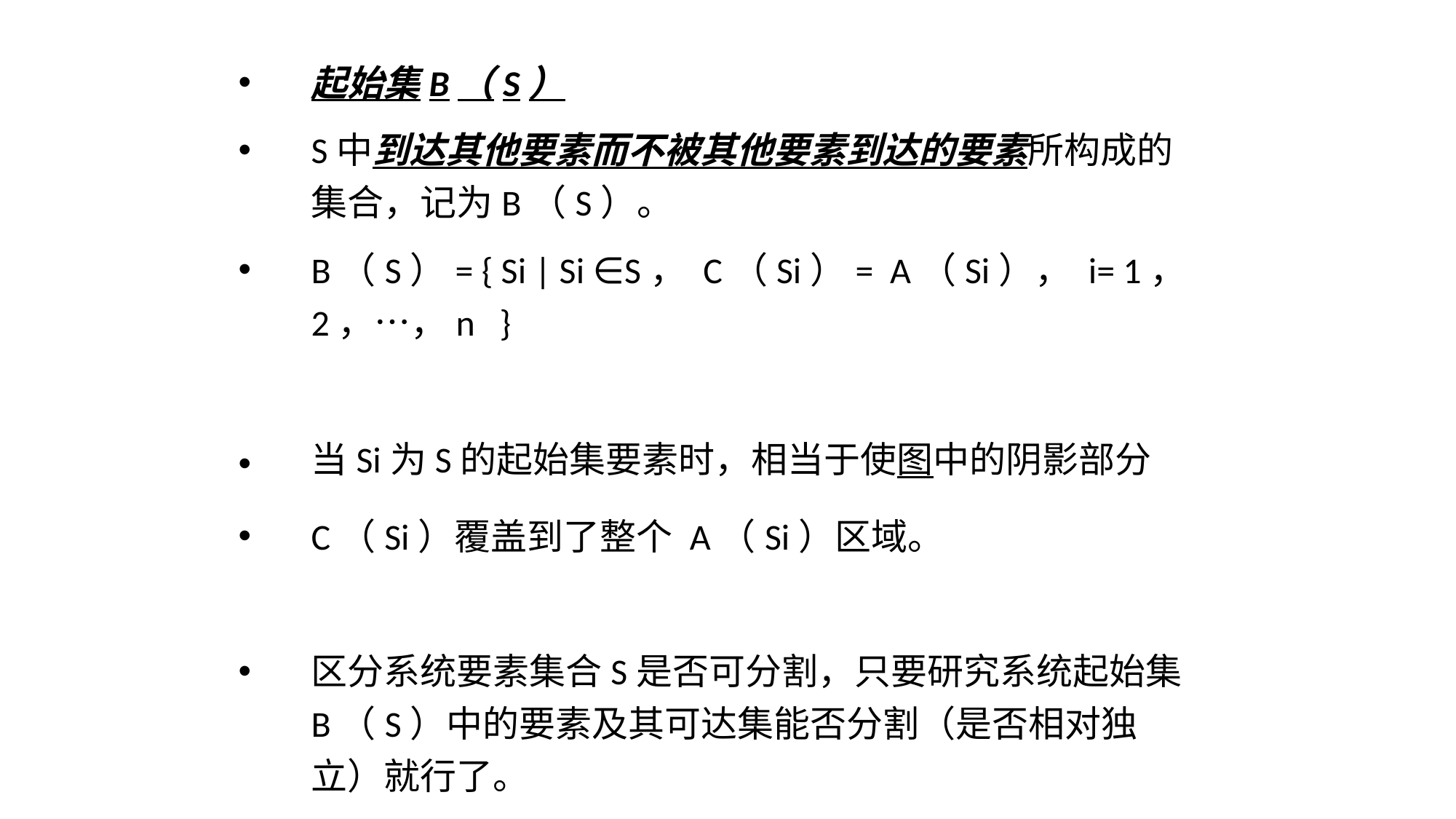

起始集B（S）
S中到达其他要素而不被其他要素到达的要素所构成的集合，记为B（S）。
B（S）= { Si | Si ∈S， C（Si）=  A（Si）， i= 1，2，…，n   }

当Si为S的起始集要素时，相当于使图中的阴影部分
C（Si）覆盖到了整个 A（Si）区域。

区分系统要素集合S是否可分割，只要研究系统起始集B（S）中的要素及其可达集能否分割（是否相对独立）就行了。